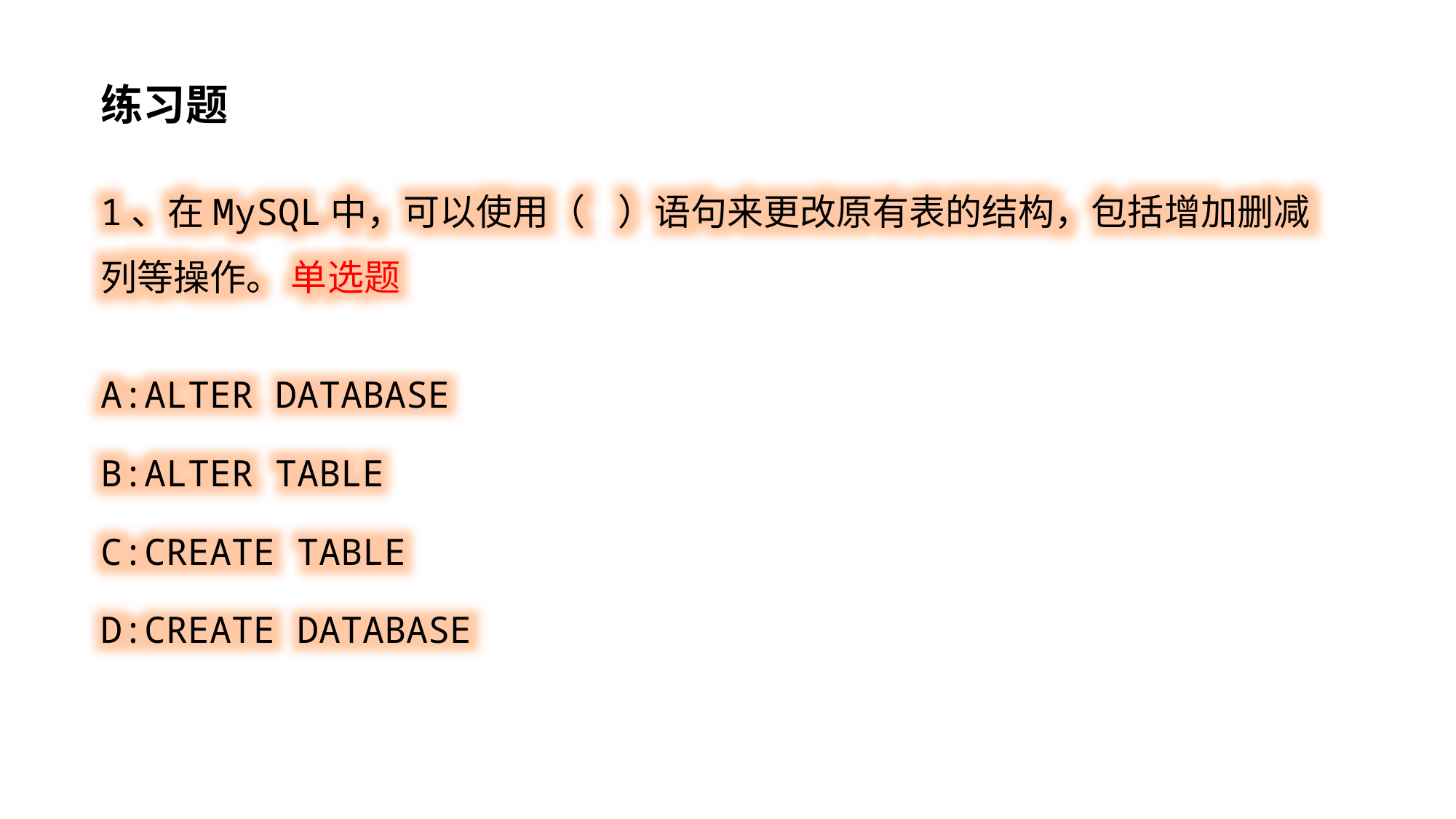

练习题
1、在MySQL中，可以使用（    ）语句来更改原有表的结构，包括增加删减列等操作。 单选题

A:ALTER DATABASE

B:ALTER TABLE

C:CREATE TABLE

D:CREATE DATABASE